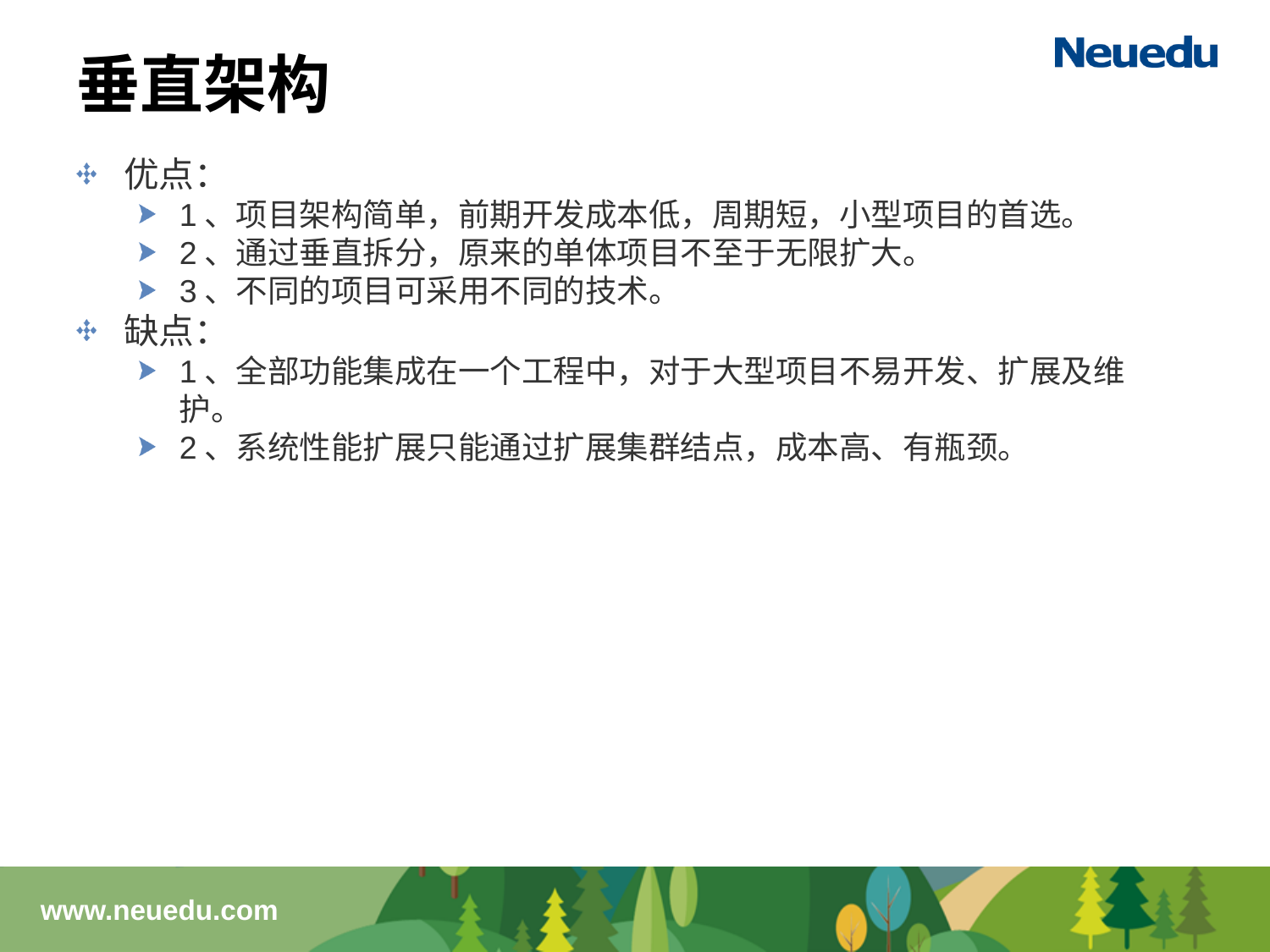

# 垂直架构
优点：
1、项目架构简单，前期开发成本低，周期短，小型项目的首选。
2、通过垂直拆分，原来的单体项目不至于无限扩大。
3、不同的项目可采用不同的技术。
缺点：
1、全部功能集成在一个工程中，对于大型项目不易开发、扩展及维护。
2、系统性能扩展只能通过扩展集群结点，成本高、有瓶颈。